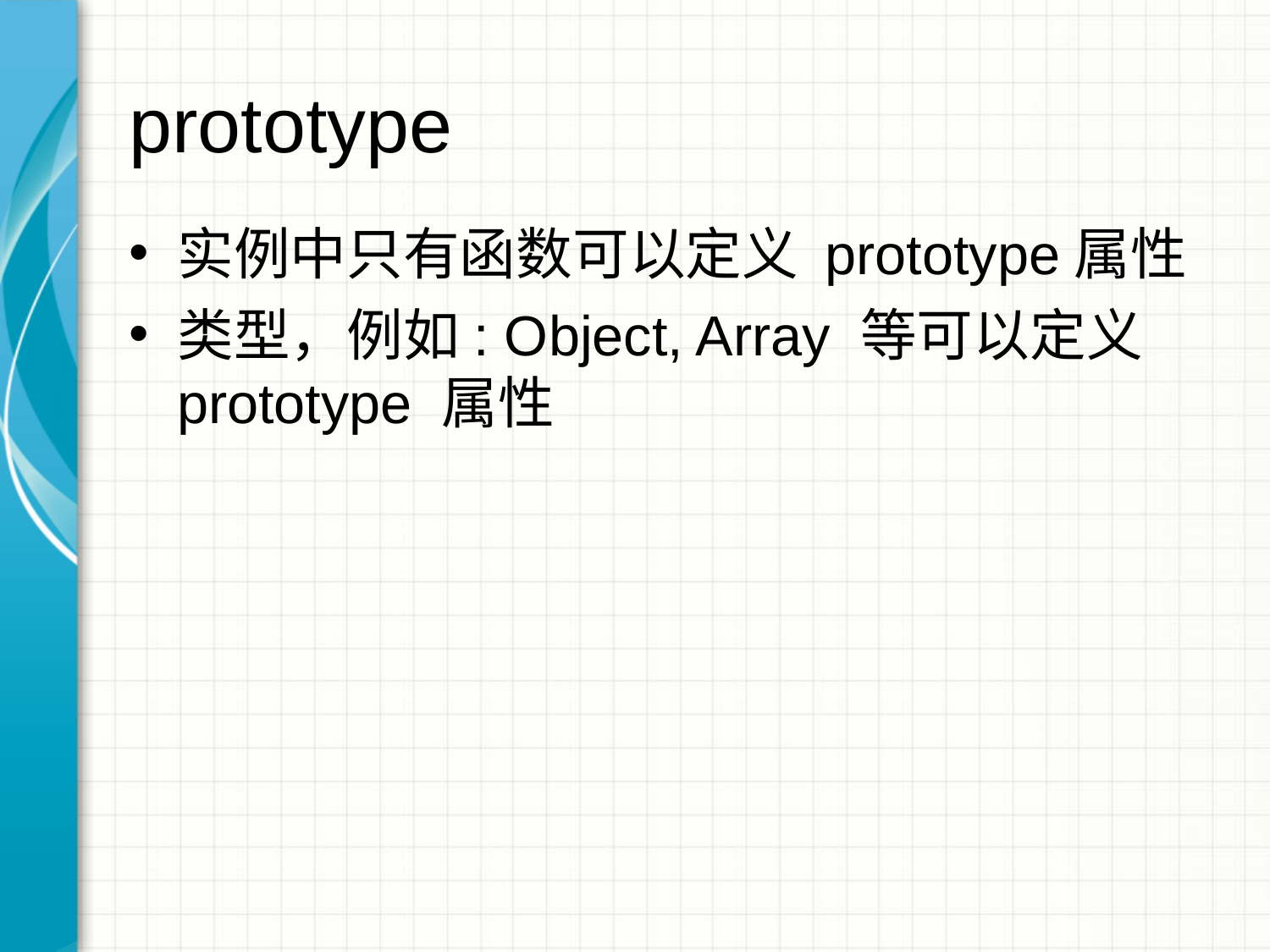

# prototype
实例中只有函数可以定义 prototype属性
类型，例如: Object, Array 等可以定义 prototype 属性